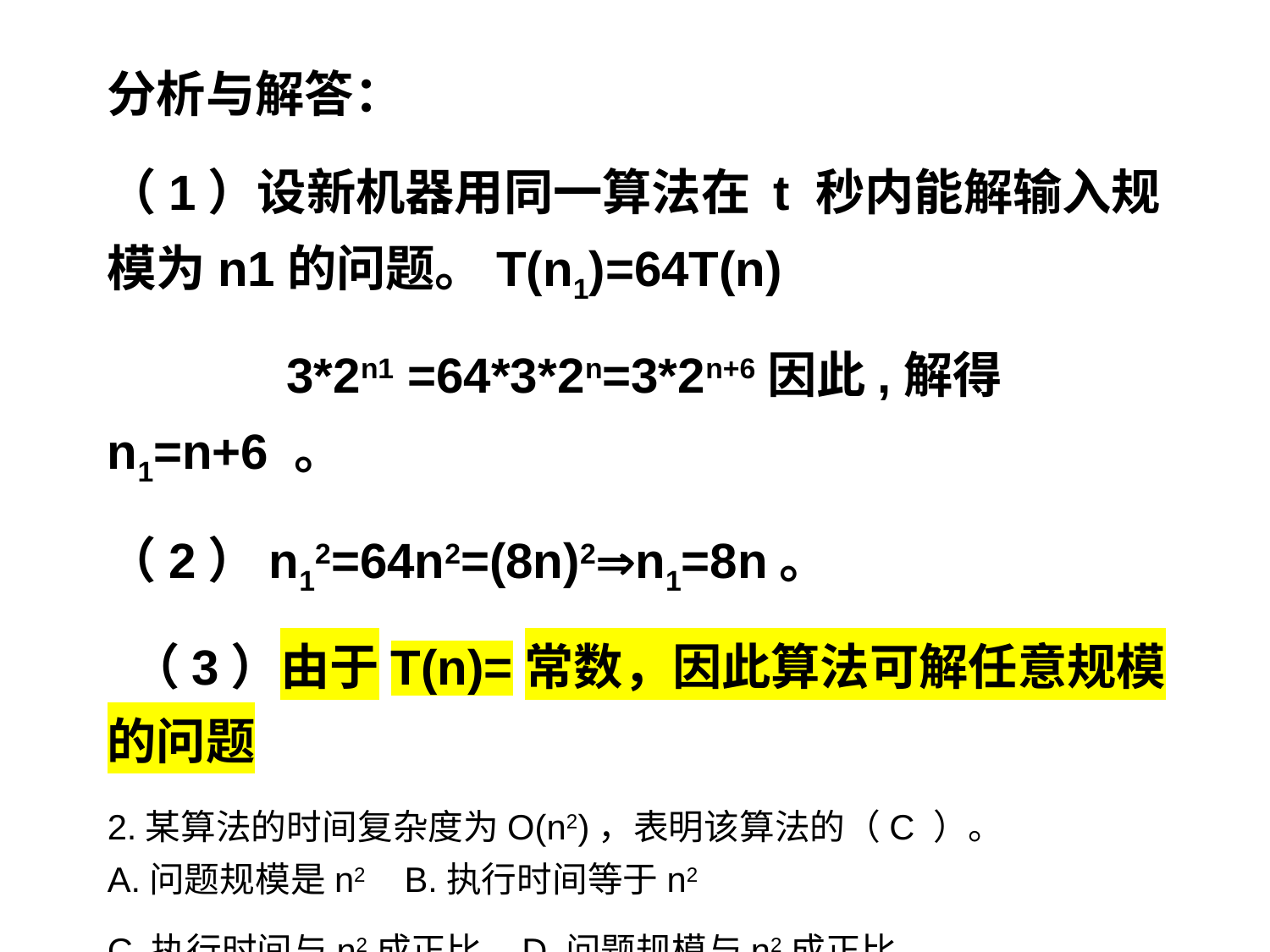

分析与解答：
（1）设新机器用同一算法在 t 秒内能解输入规模为n1的问题。T(n1)=64T(n)
             3*2n1 =64*3*2n=3*2n+6因此,解得n1=n+6 。
（2）n12=64n2=(8n)2⇒n1=8n。
 （3）由于T(n)=常数，因此算法可解任意规模的问题
2.某算法的时间复杂度为O(n2)，表明该算法的（C ）。
A.问题规模是n2    B.执行时间等于n2
C.执行时间与n2成正比    D.问题规模与n2成正比
时间复杂度为O(n2)，说明算法的执行时间T(n)<=c * n2(c为比例常数)，即T(n)=O(n2)，时间复杂度T(n)是问题规模n的函数，其问题规模仍然是n而不是n2。